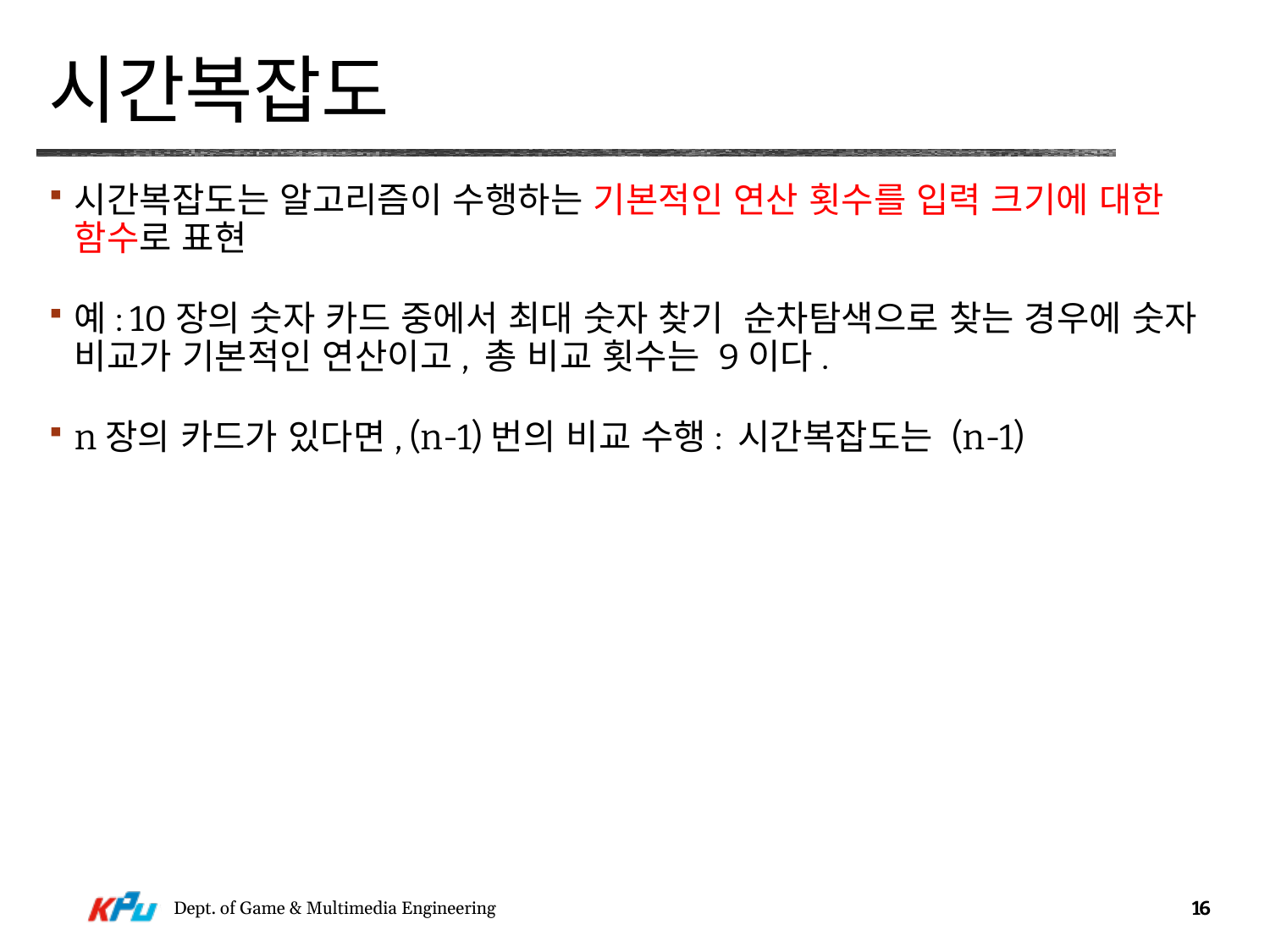

# 시간복잡도
시간복잡도는 알고리즘이 수행하는 기본적인 연산 횟수를 입력 크기에 대한 함수로 표현
예: 10장의 숫자 카드 중에서 최대 숫자 찾기  순차탐색으로 찾는 경우에 숫자 비교가 기본적인 연산이고, 총 비교 횟수는 9이다.
n장의 카드가 있다면, (n-1)번의 비교 수행: 시간복잡도는 (n-1)

Dept. of Game & Multimedia Engineering
16